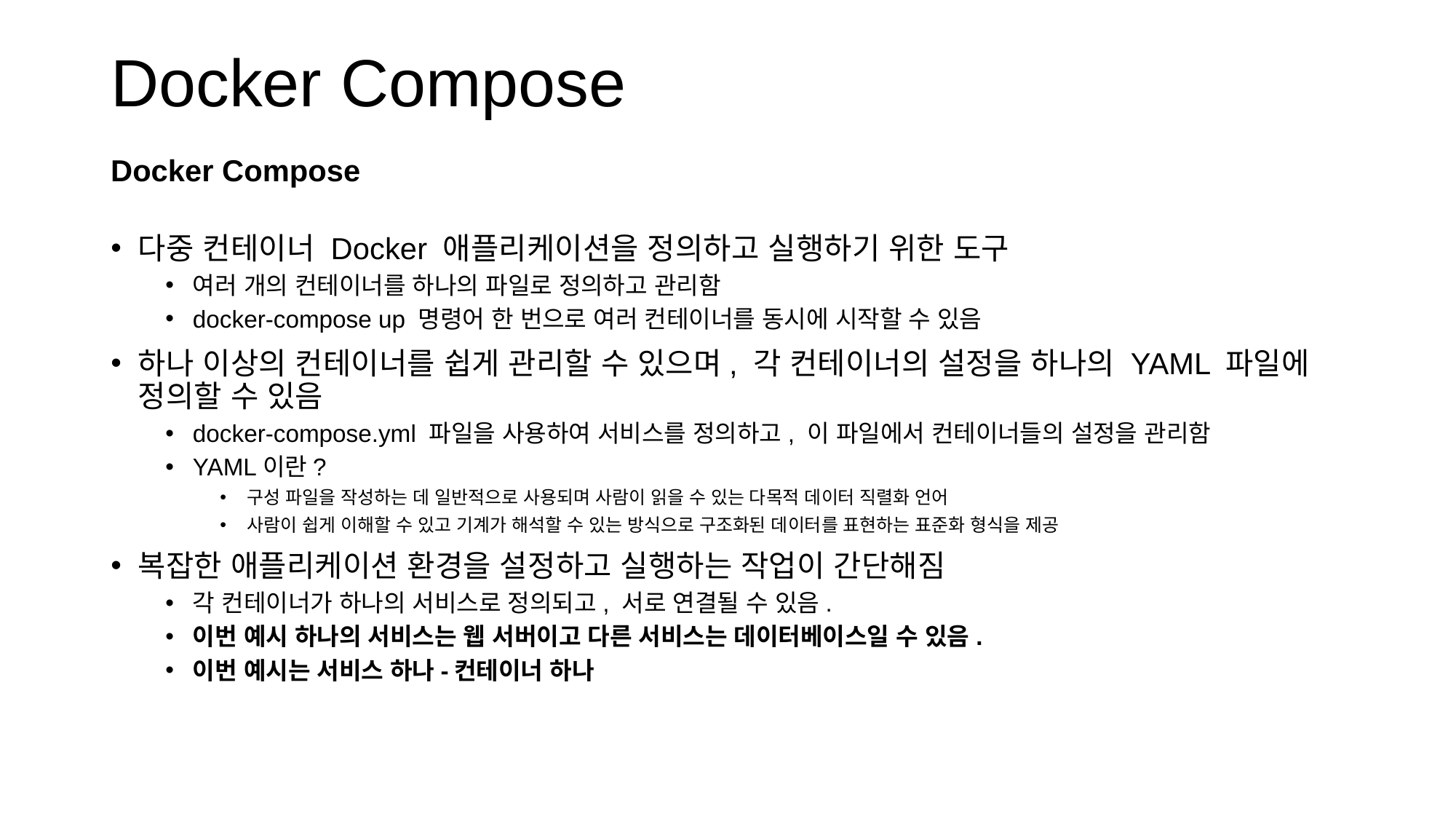

Docker Compose
Docker Compose
다중 컨테이너 Docker 애플리케이션을 정의하고 실행하기 위한 도구
여러 개의 컨테이너를 하나의 파일로 정의하고 관리함
docker-compose up 명령어 한 번으로 여러 컨테이너를 동시에 시작할 수 있음
하나 이상의 컨테이너를 쉽게 관리할 수 있으며, 각 컨테이너의 설정을 하나의 YAML 파일에 정의할 수 있음
docker-compose.yml 파일을 사용하여 서비스를 정의하고, 이 파일에서 컨테이너들의 설정을 관리함
YAML이란?
구성 파일을 작성하는 데 일반적으로 사용되며 사람이 읽을 수 있는 다목적 데이터 직렬화 언어
사람이 쉽게 이해할 수 있고 기계가 해석할 수 있는 방식으로 구조화된 데이터를 표현하는 표준화 형식을 제공
복잡한 애플리케이션 환경을 설정하고 실행하는 작업이 간단해짐
각 컨테이너가 하나의 서비스로 정의되고, 서로 연결될 수 있음.
이번 예시 하나의 서비스는 웹 서버이고 다른 서비스는 데이터베이스일 수 있음.
이번 예시는 서비스 하나-컨테이너 하나